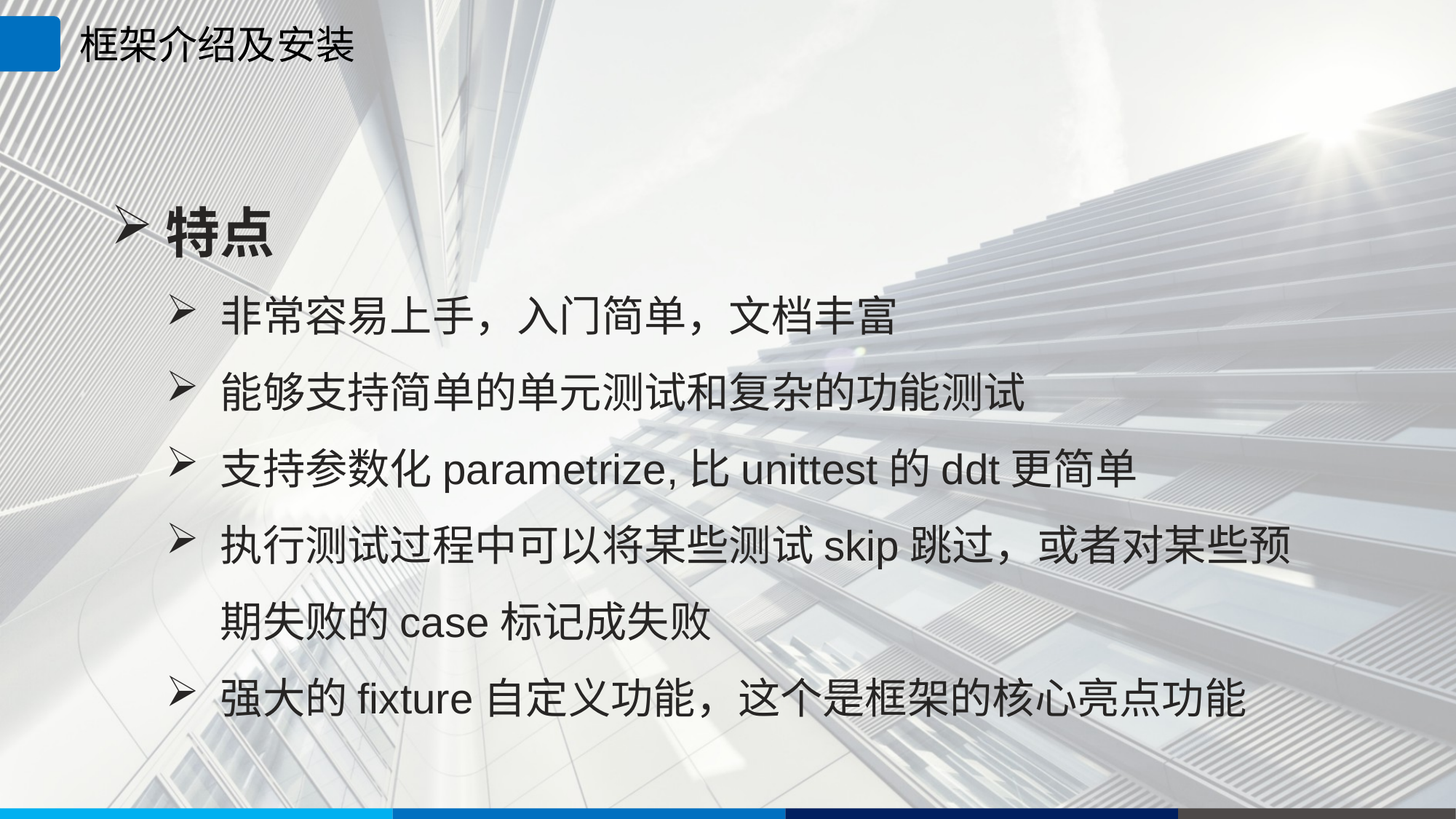

框架介绍及安装

特点
非常容易上手，入门简单，文档丰富
能够支持简单的单元测试和复杂的功能测试
支持参数化parametrize,比unittest的ddt更简单
执行测试过程中可以将某些测试skip跳过，或者对某些预期失败的case标记成失败
强大的fixture自定义功能，这个是框架的核心亮点功能